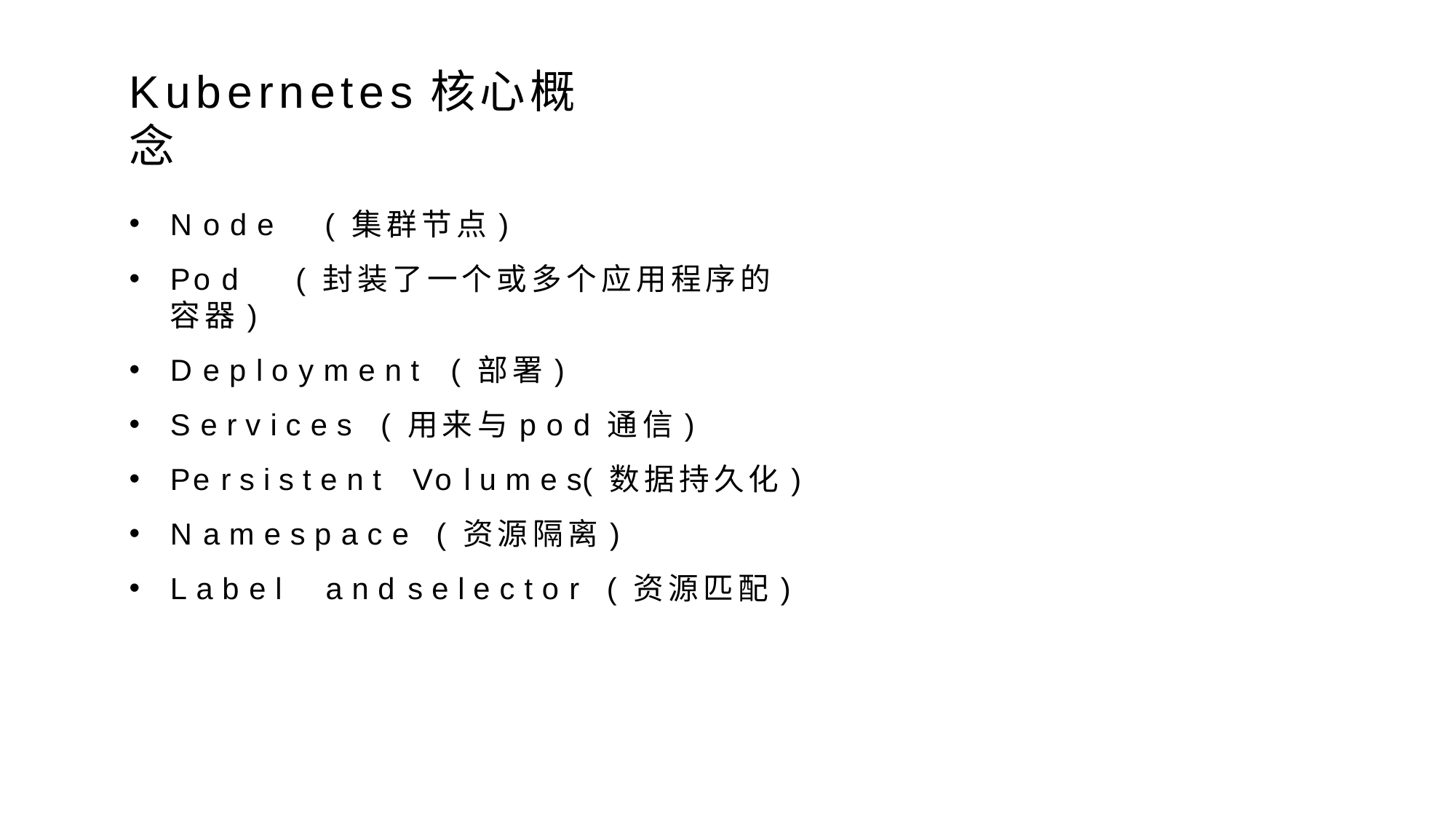

# Kubernetes核心概念
N o d e	( 集群节点)
Po d	( 封装了一个或多个应用程序的容器)
D e p l o y m e n t	( 部署)
S e r v i c e s	( 用来与p o d 通信)
Pe r s i s t e n t	Vo l u m e s	( 数据持久化)
N a m e s p a c e	( 资源隔离)
L a b e l	a n d	s e l e c t o r	( 资源匹配)